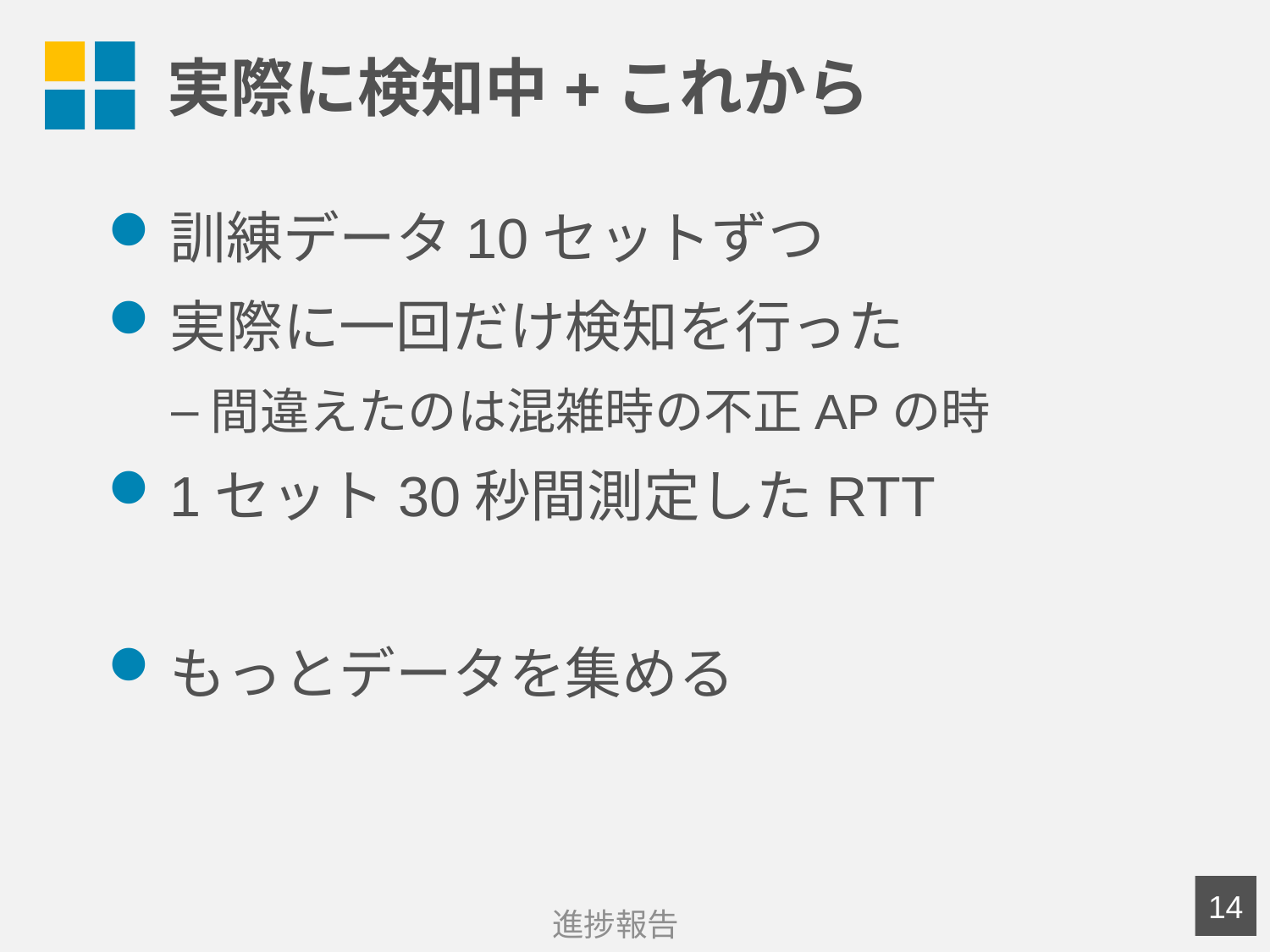

# 実際に検知中+これから
訓練データ10セットずつ
実際に一回だけ検知を行った
間違えたのは混雑時の不正APの時
1セット30秒間測定したRTT

もっとデータを集める
14
進捗報告